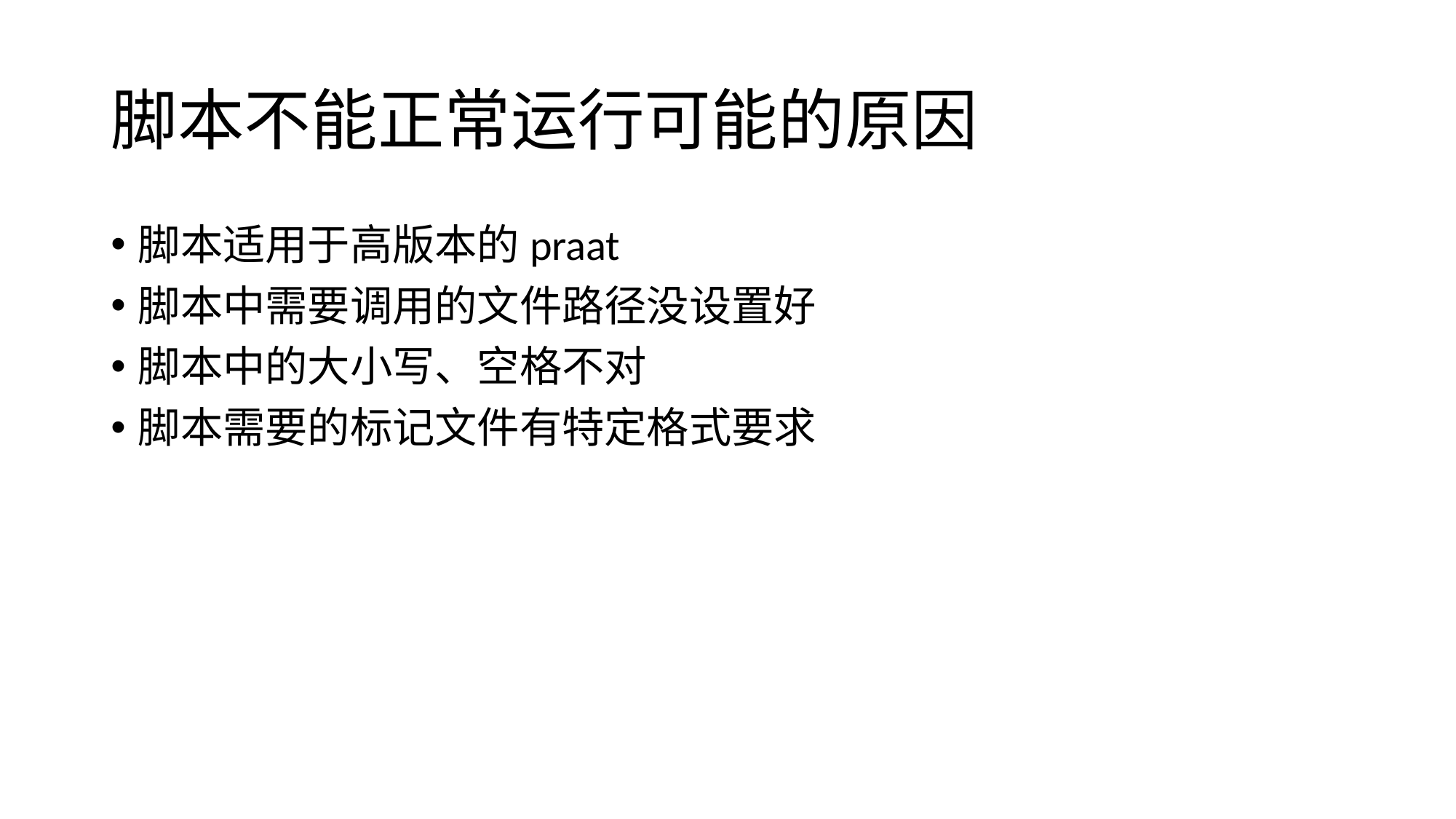

# 脚本不能正常运行可能的原因
脚本适用于高版本的praat
脚本中需要调用的文件路径没设置好
脚本中的大小写、空格不对
脚本需要的标记文件有特定格式要求